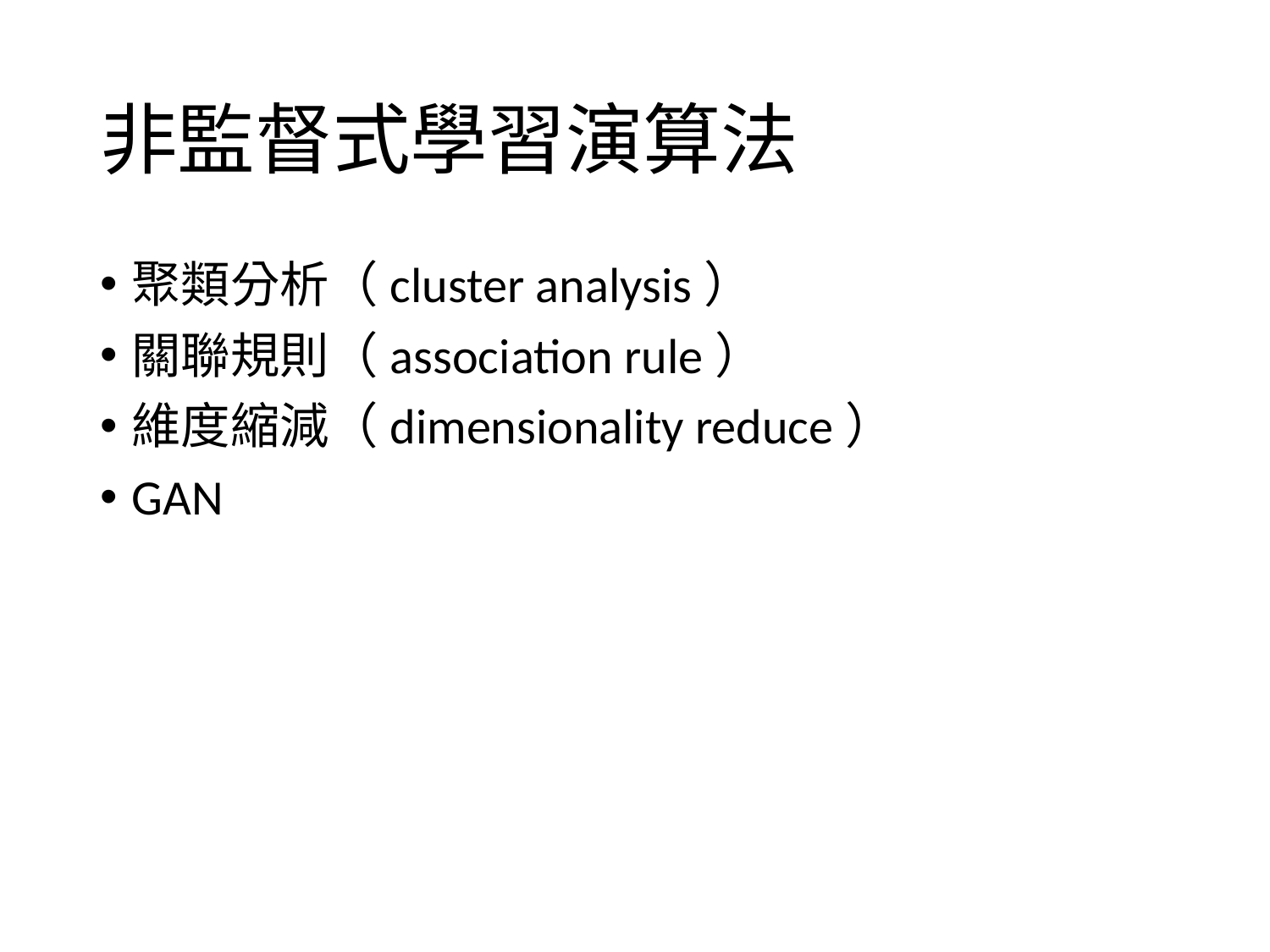

# 非監督式學習演算法
聚類分析（cluster analysis）
關聯規則（association rule）
維度縮減（dimensionality reduce）
GAN